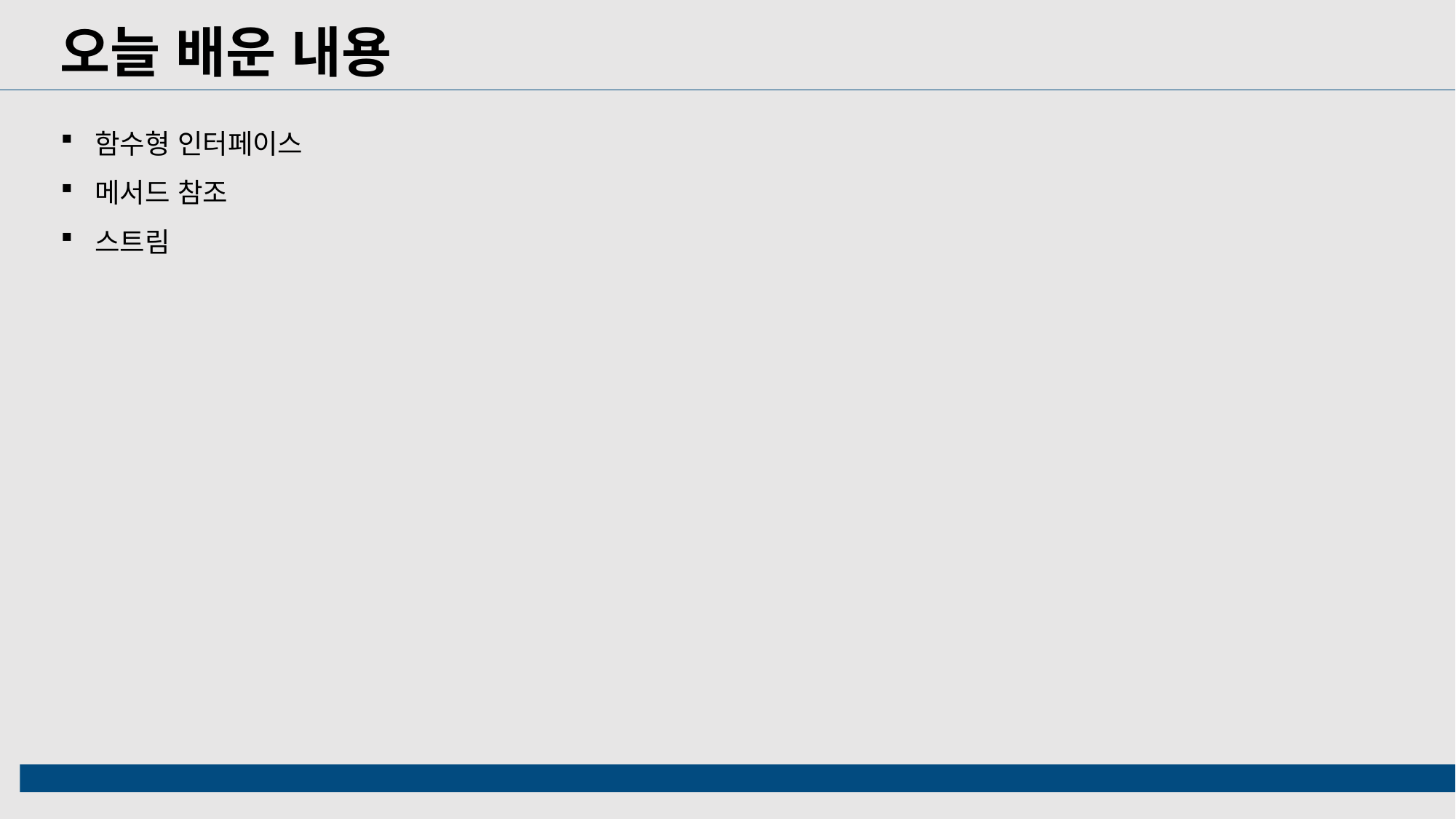

오늘 배운 내용
함수형 인터페이스
메서드 참조
스트림